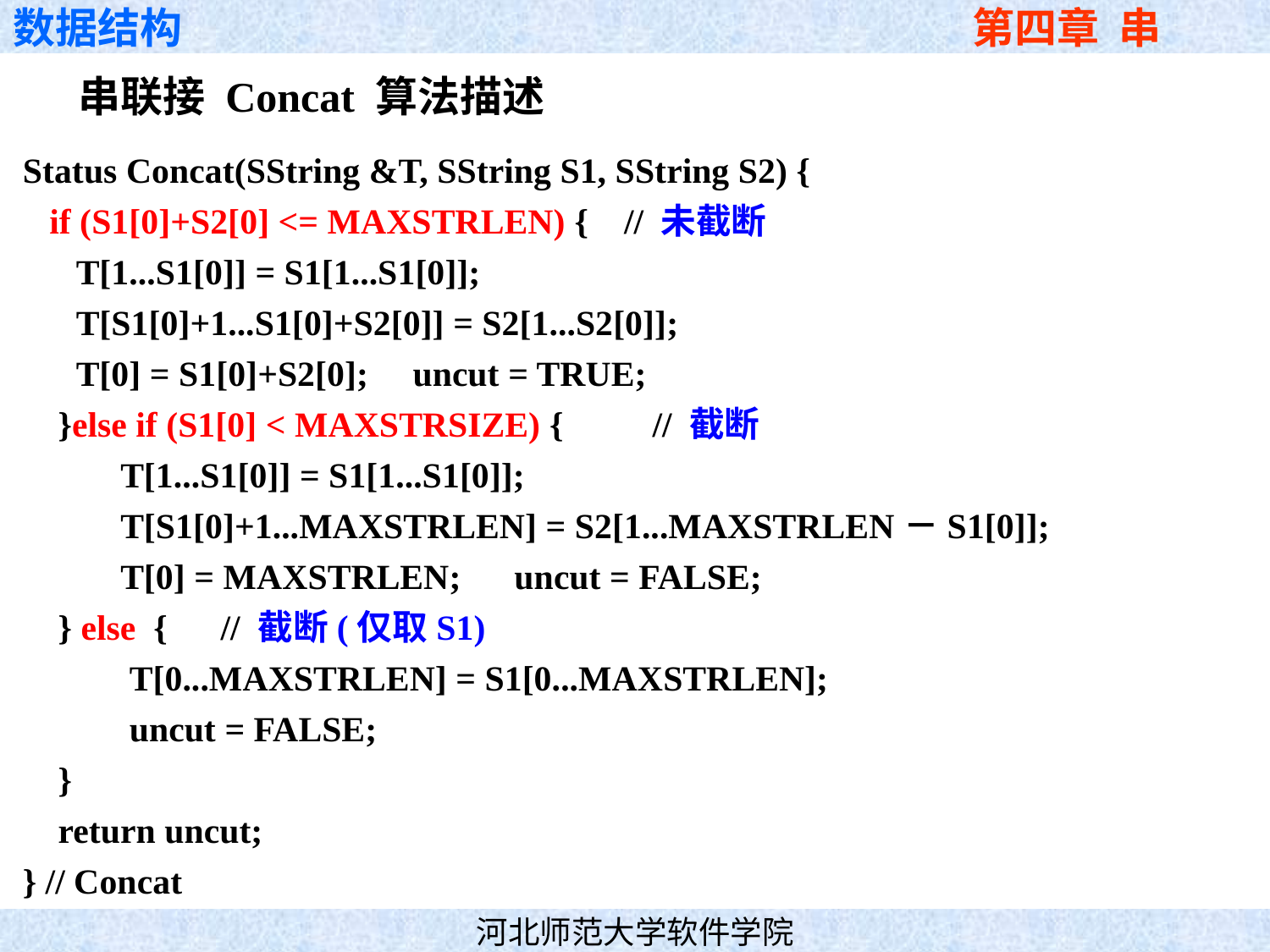

串联接 Concat 算法描述
Status Concat(SString &T, SString S1, SString S2) {
   if (S1[0]+S2[0] <= MAXSTRLEN) {    // 未截断
      T[1...S1[0]] = S1[1...S1[0]];
      T[S1[0]+1...S1[0]+S2[0]] = S2[1...S2[0]];
      T[0] = S1[0]+S2[0];     uncut = TRUE;
    }else if (S1[0] < MAXSTRSIZE) {          // 截断
           T[1...S1[0]] = S1[1...S1[0]];
           T[S1[0]+1...MAXSTRLEN] = S2[1...MAXSTRLEN－S1[0]];
           T[0] = MAXSTRLEN;      uncut = FALSE;
    } else  {      // 截断(仅取S1)
            T[0...MAXSTRLEN] = S1[0...MAXSTRLEN];
            uncut = FALSE;
    }
    return uncut;
} // Concat